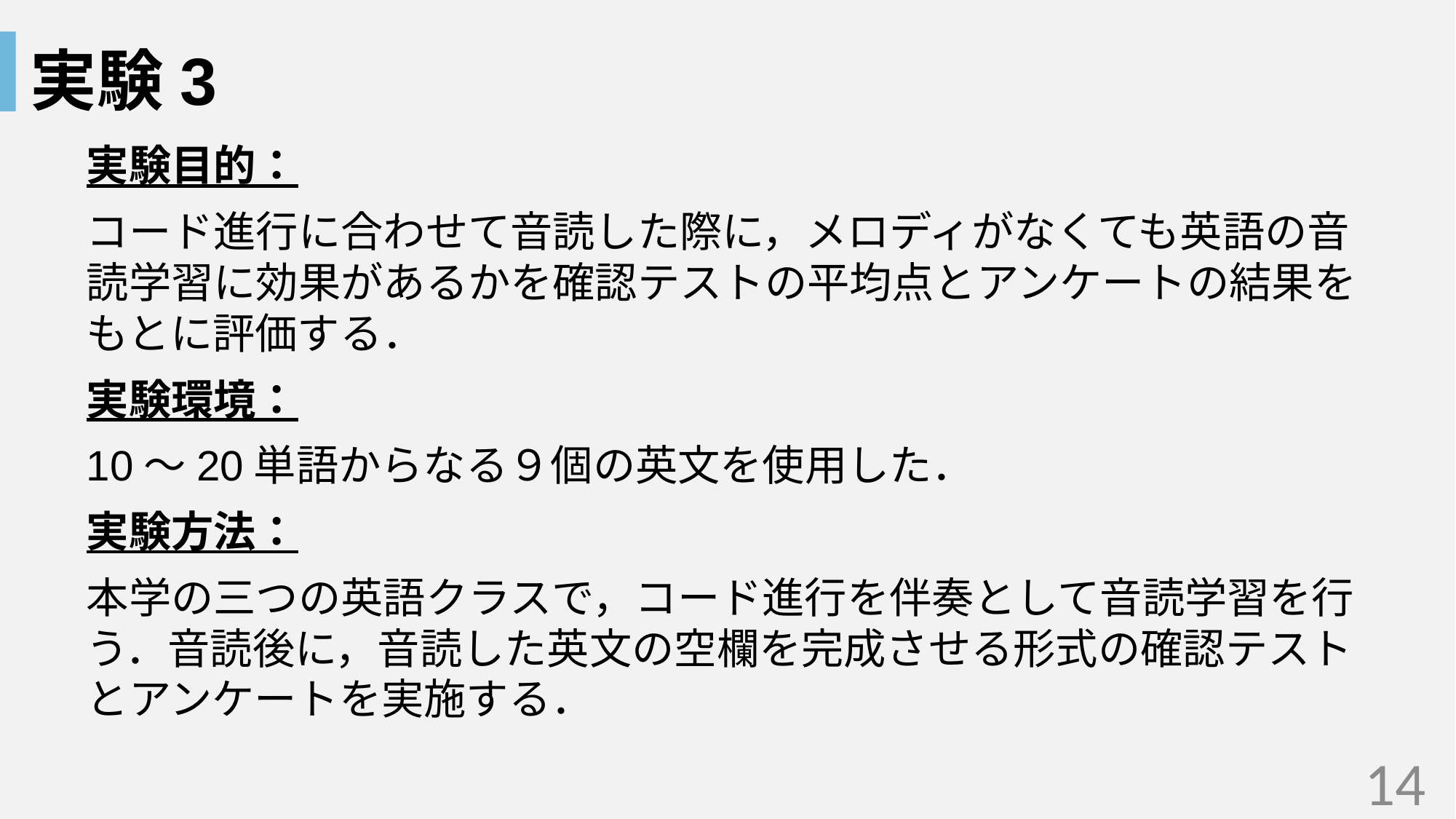

# 実験3
実験目的：
コード進行に合わせて音読した際に，メロディがなくても英語の音読学習に効果があるかを確認テストの平均点とアンケートの結果をもとに評価する．
実験環境：
10～20単語からなる９個の英文を使用した．
実験方法：
本学の三つの英語クラスで，コード進行を伴奏として音読学習を行う．音読後に，音読した英文の空欄を完成させる形式の確認テストとアンケートを実施する．

14